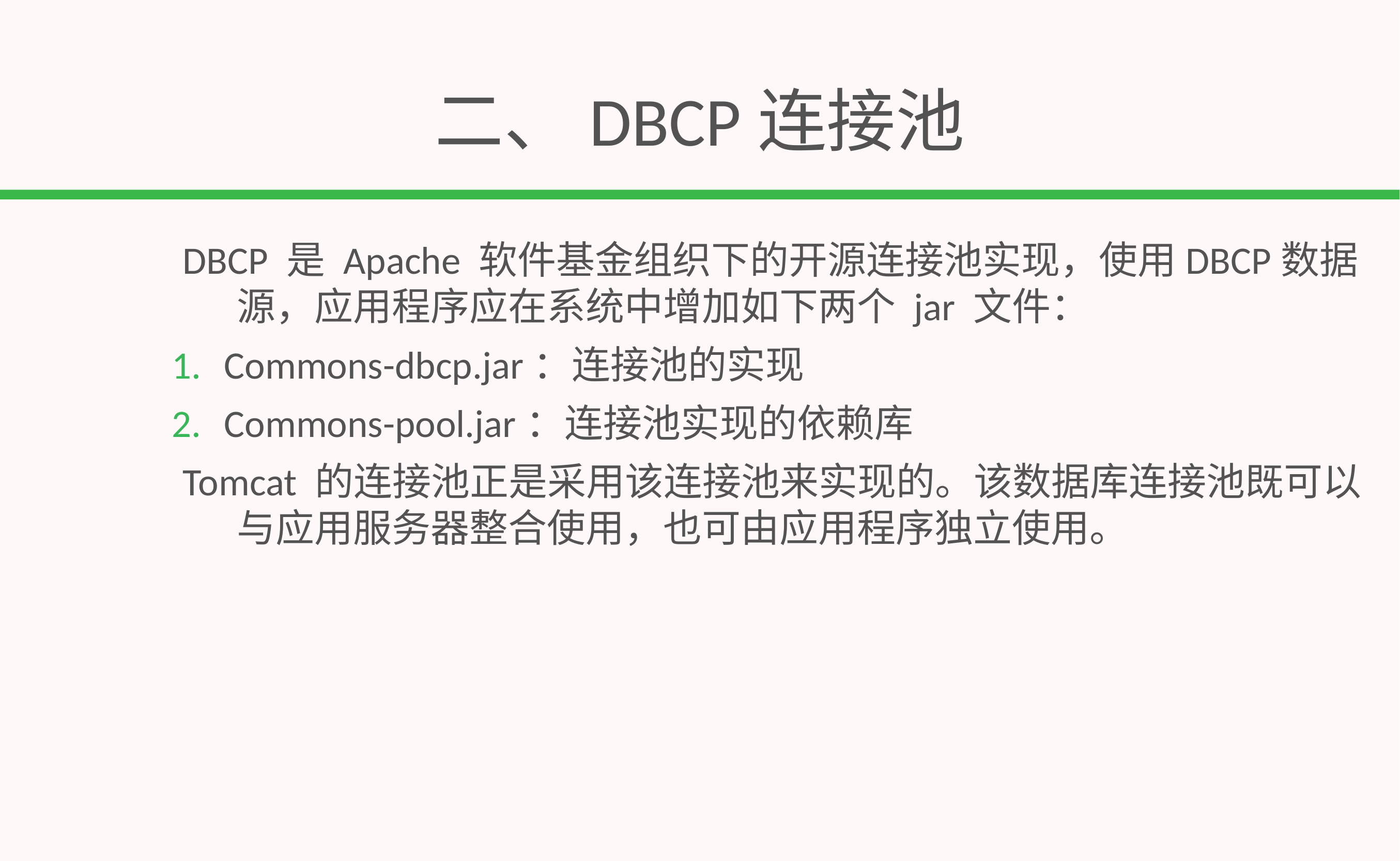

# 二、DBCP连接池
DBCP 是 Apache 软件基金组织下的开源连接池实现，使用DBCP数据源，应用程序应在系统中增加如下两个 jar 文件：
Commons-dbcp.jar：连接池的实现
Commons-pool.jar：连接池实现的依赖库
Tomcat 的连接池正是采用该连接池来实现的。该数据库连接池既可以与应用服务器整合使用，也可由应用程序独立使用。